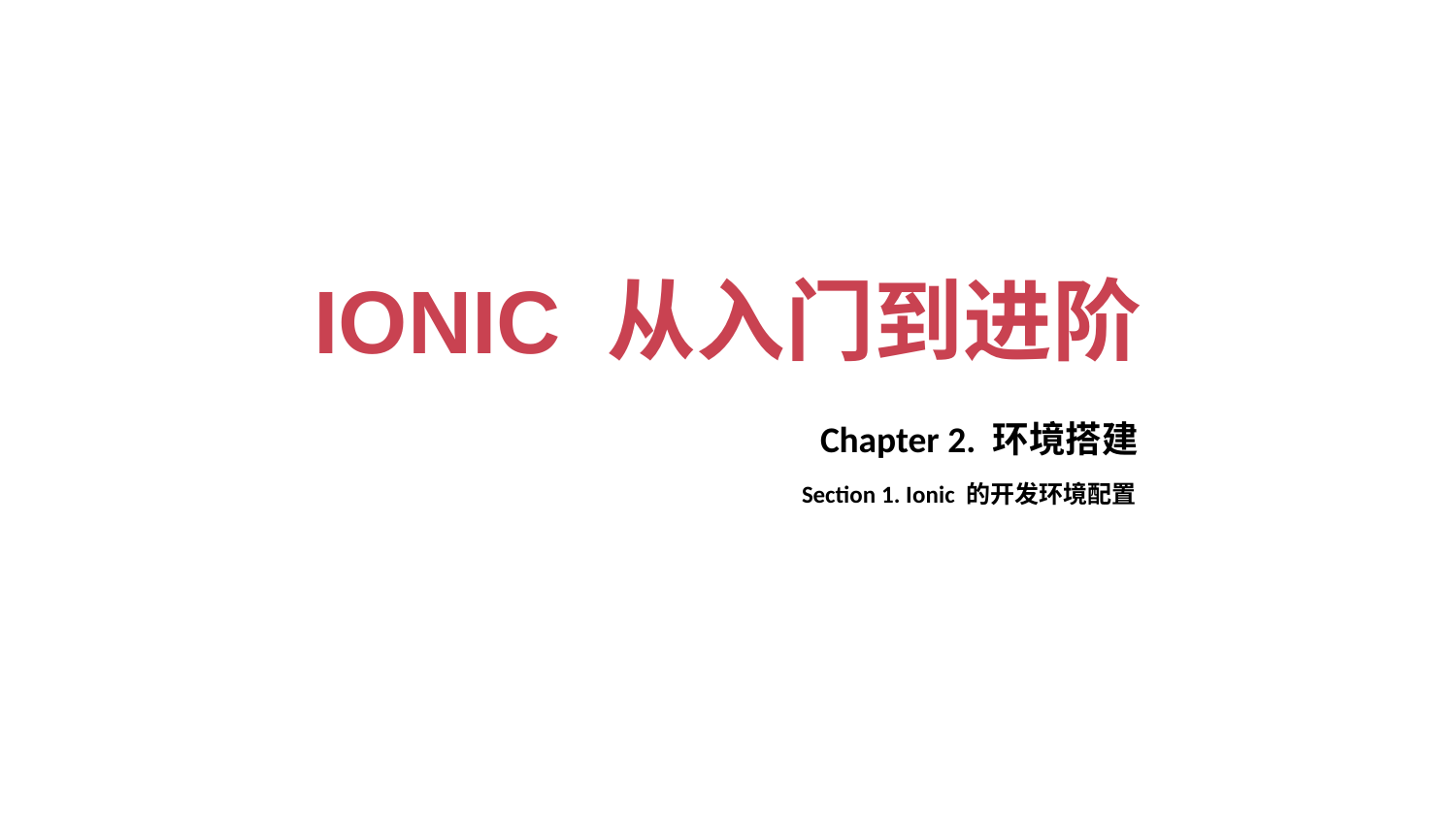

# IONIC 从入门到进阶
Chapter 2. 环境搭建
Section 1. Ionic 的开发环境配置